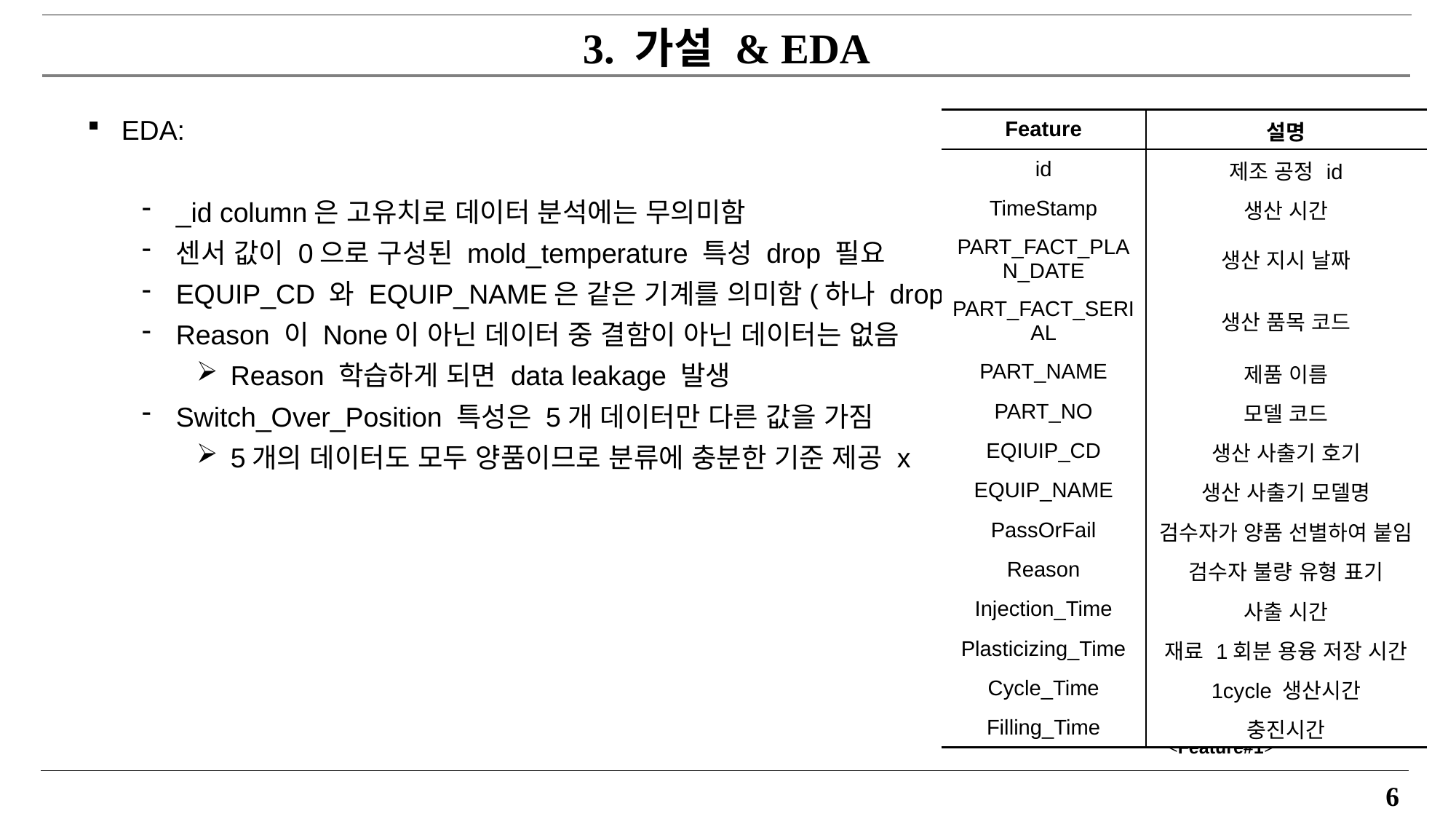

3. 가설 & EDA
EDA:

_id column은 고유치로 데이터 분석에는 무의미함
센서 값이 0으로 구성된 mold_temperature 특성 drop 필요
EQUIP_CD 와 EQUIP_NAME은 같은 기계를 의미함(하나 drop)
Reason 이 None이 아닌 데이터 중 결함이 아닌 데이터는 없음
Reason 학습하게 되면 data leakage 발생
Switch_Over_Position 특성은 5개 데이터만 다른 값을 가짐
5개의 데이터도 모두 양품이므로 분류에 충분한 기준 제공 x

| Feature | 설명 |
| --- | --- |
| id | 제조 공정 id |
| TimeStamp | 생산 시간 |
| PART\_FACT\_PLAN\_DATE | 생산 지시 날짜 |
| PART\_FACT\_SERIAL | 생산 품목 코드 |
| PART\_NAME | 제품 이름 |
| PART\_NO | 모델 코드 |
| EQIUIP\_CD | 생산 사출기 호기 |
| EQUIP\_NAME | 생산 사출기 모델명 |
| PassOrFail | 검수자가 양품 선별하여 붙임 |
| Reason | 검수자 불량 유형 표기 |
| Injection\_Time | 사출 시간 |
| Plasticizing\_Time | 재료 1회분 용융 저장 시간 |
| Cycle\_Time | 1cycle 생산시간 |
| Filling\_Time | 충진시간 |
<Feature#1>
6